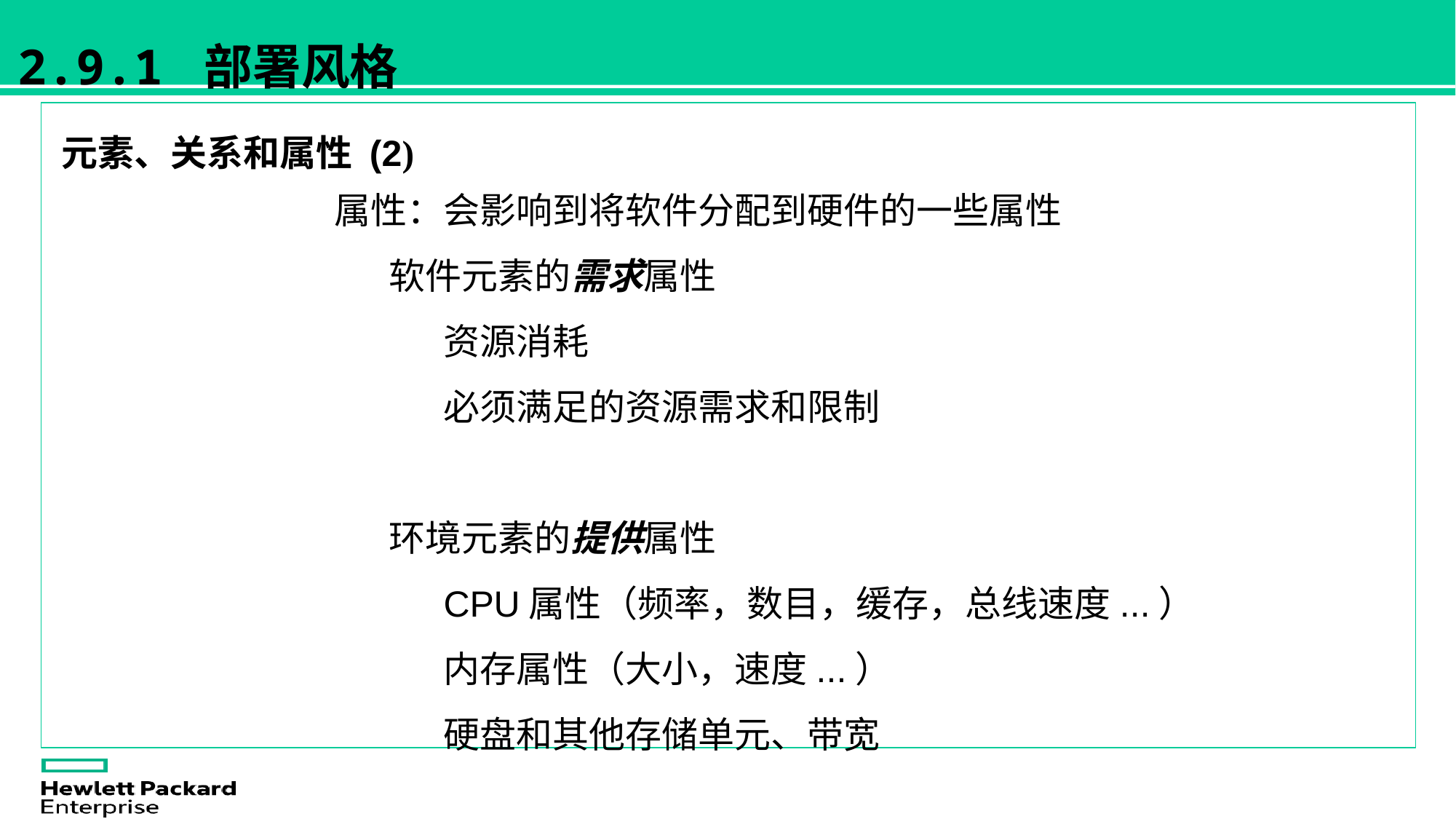

2.9.1 部署风格

元素、关系和属性 (2)
属性：会影响到将软件分配到硬件的一些属性
软件元素的需求属性
资源消耗
必须满足的资源需求和限制

环境元素的提供属性
CPU属性（频率，数目，缓存，总线速度...）
内存属性（大小，速度...）
硬盘和其他存储单元、带宽